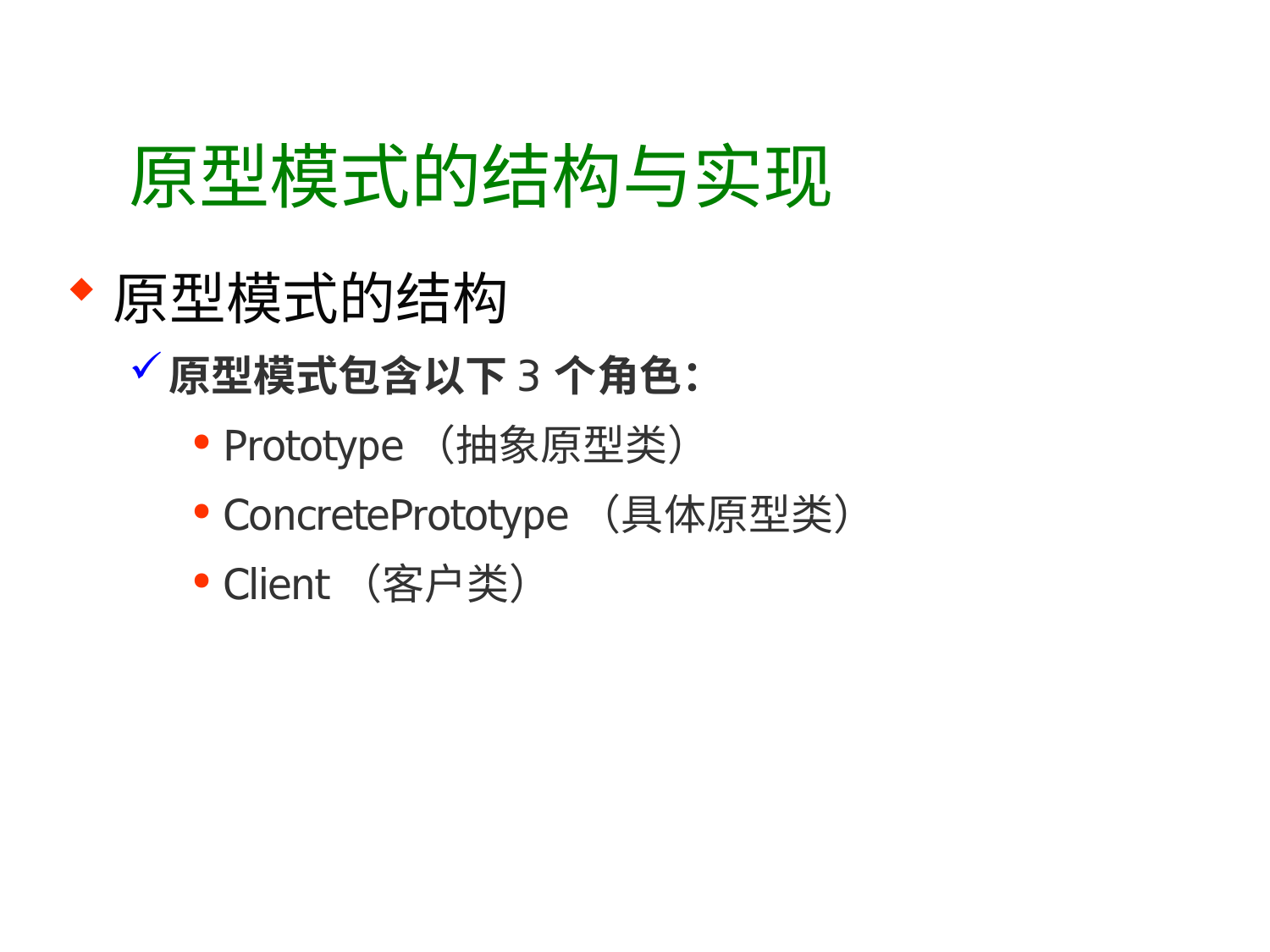

# 原型模式的结构与实现
原型模式的结构
原型模式包含以下3个角色：
Prototype（抽象原型类）
ConcretePrototype（具体原型类）
Client（客户类）